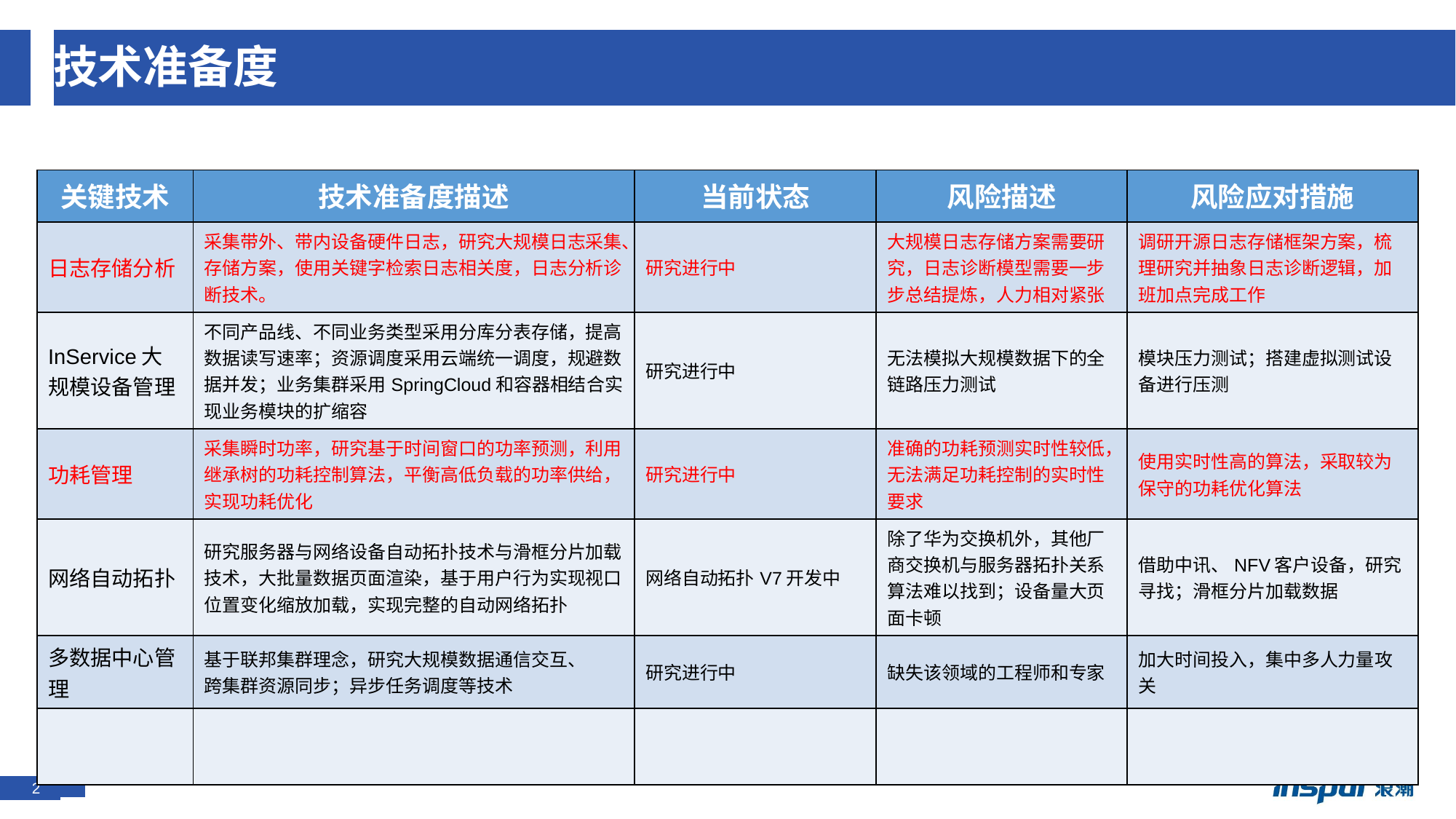

# 技术准备度
| 关键技术 | 技术准备度描述 | 当前状态 | 风险描述 | 风险应对措施 |
| --- | --- | --- | --- | --- |
| 日志存储分析 | 采集带外、带内设备硬件日志，研究大规模日志采集、存储方案，使用关键字检索日志相关度，日志分析诊断技术。 | 研究进行中 | 大规模日志存储方案需要研究，日志诊断模型需要一步步总结提炼，人力相对紧张 | 调研开源日志存储框架方案，梳理研究并抽象日志诊断逻辑，加班加点完成工作 |
| InService大规模设备管理 | 不同产品线、不同业务类型采用分库分表存储，提高数据读写速率；资源调度采用云端统一调度，规避数据并发；业务集群采用SpringCloud和容器相结合实现业务模块的扩缩容 | 研究进行中 | 无法模拟大规模数据下的全链路压力测试 | 模块压力测试；搭建虚拟测试设备进行压测 |
| 功耗管理 | 采集瞬时功率，研究基于时间窗口的功率预测，利用继承树的功耗控制算法，平衡高低负载的功率供给，实现功耗优化 | 研究进行中 | 准确的功耗预测实时性较低，无法满足功耗控制的实时性要求 | 使用实时性高的算法，采取较为保守的功耗优化算法 |
| 网络自动拓扑 | 研究服务器与网络设备自动拓扑技术与滑框分片加载技术，大批量数据页面渲染，基于用户行为实现视口位置变化缩放加载，实现完整的自动网络拓扑 | 网络自动拓扑V7开发中 | 除了华为交换机外，其他厂商交换机与服务器拓扑关系算法难以找到；设备量大页面卡顿 | 借助中讯、NFV客户设备，研究寻找；滑框分片加载数据 |
| 多数据中心管理 | 基于联邦集群理念，研究大规模数据通信交互、 跨集群资源同步；异步任务调度等技术 | 研究进行中 | 缺失该领域的工程师和专家 | 加大时间投入，集中多人力量攻关 |
|  |  |  |  |  |